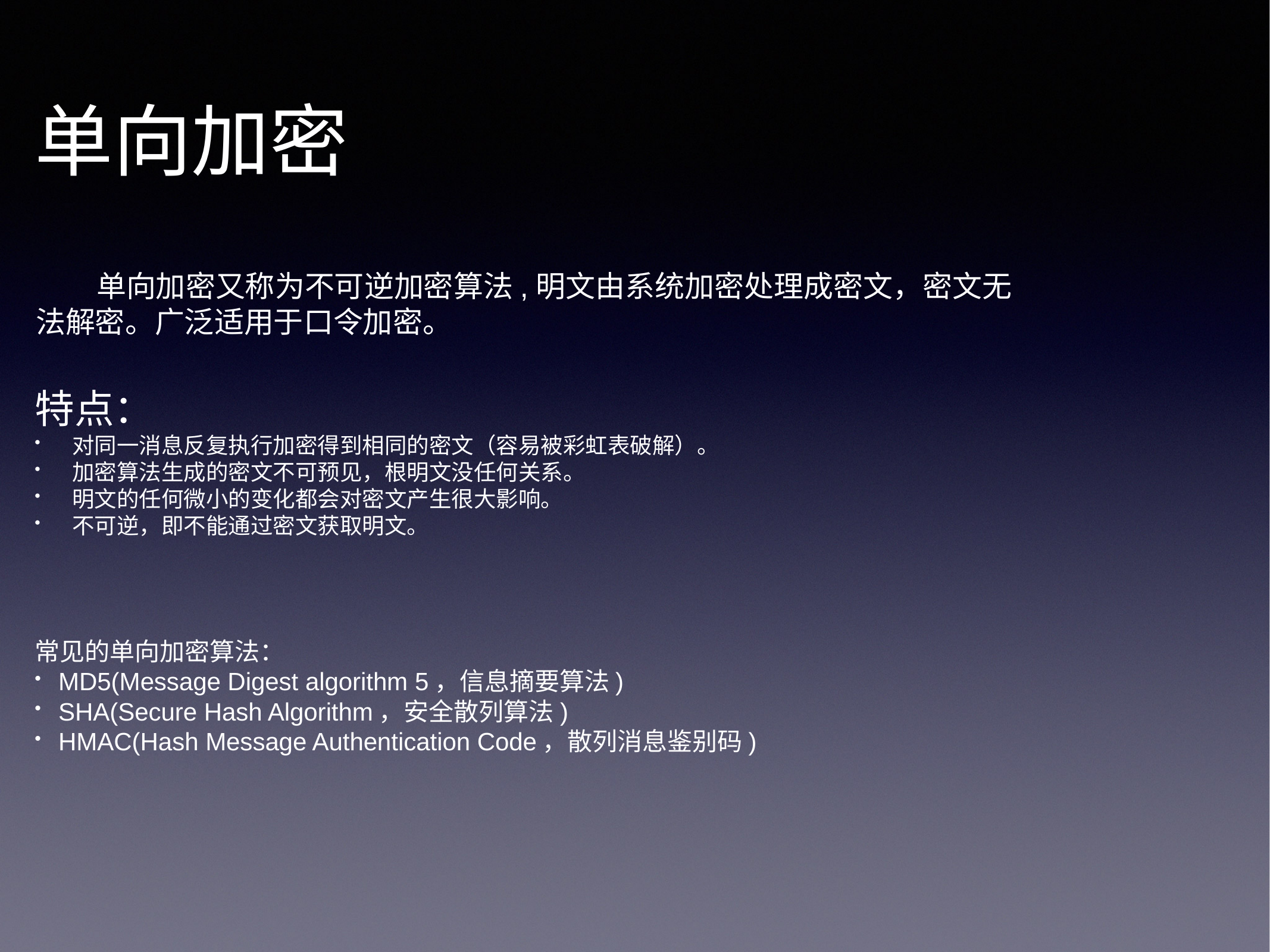

# 单向加密
        单向加密又称为不可逆加密算法,明文由系统加密处理成密文，密文无法解密。广泛适用于口令加密。

特点：
对同一消息反复执行加密得到相同的密文（容易被彩虹表破解）。
加密算法生成的密文不可预见，根明文没任何关系。
明文的任何微小的变化都会对密文产生很大影响。
不可逆，即不能通过密文获取明文。
常见的单向加密算法：
MD5(Message Digest algorithm 5，信息摘要算法)
SHA(Secure Hash Algorithm，安全散列算法)
HMAC(Hash Message Authentication Code，散列消息鉴别码)